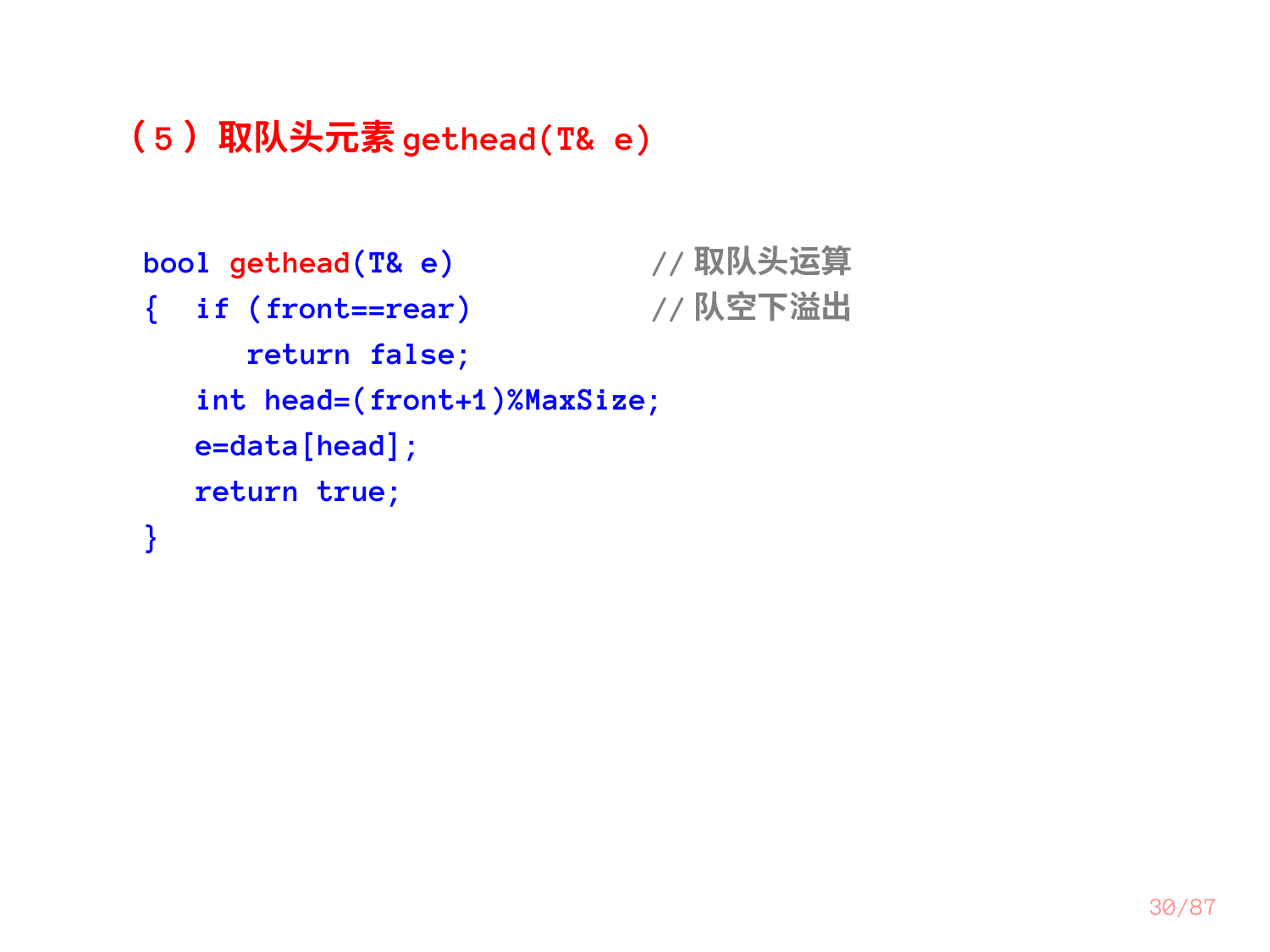

（5）取队头元素gethead(T& e)
bool gethead(T& e)		//取队头运算
{  if (front==rear)		//队空下溢出
      return false;
   int head=(front+1)%MaxSize;
   e=data[head];
   return true;
}
30/87